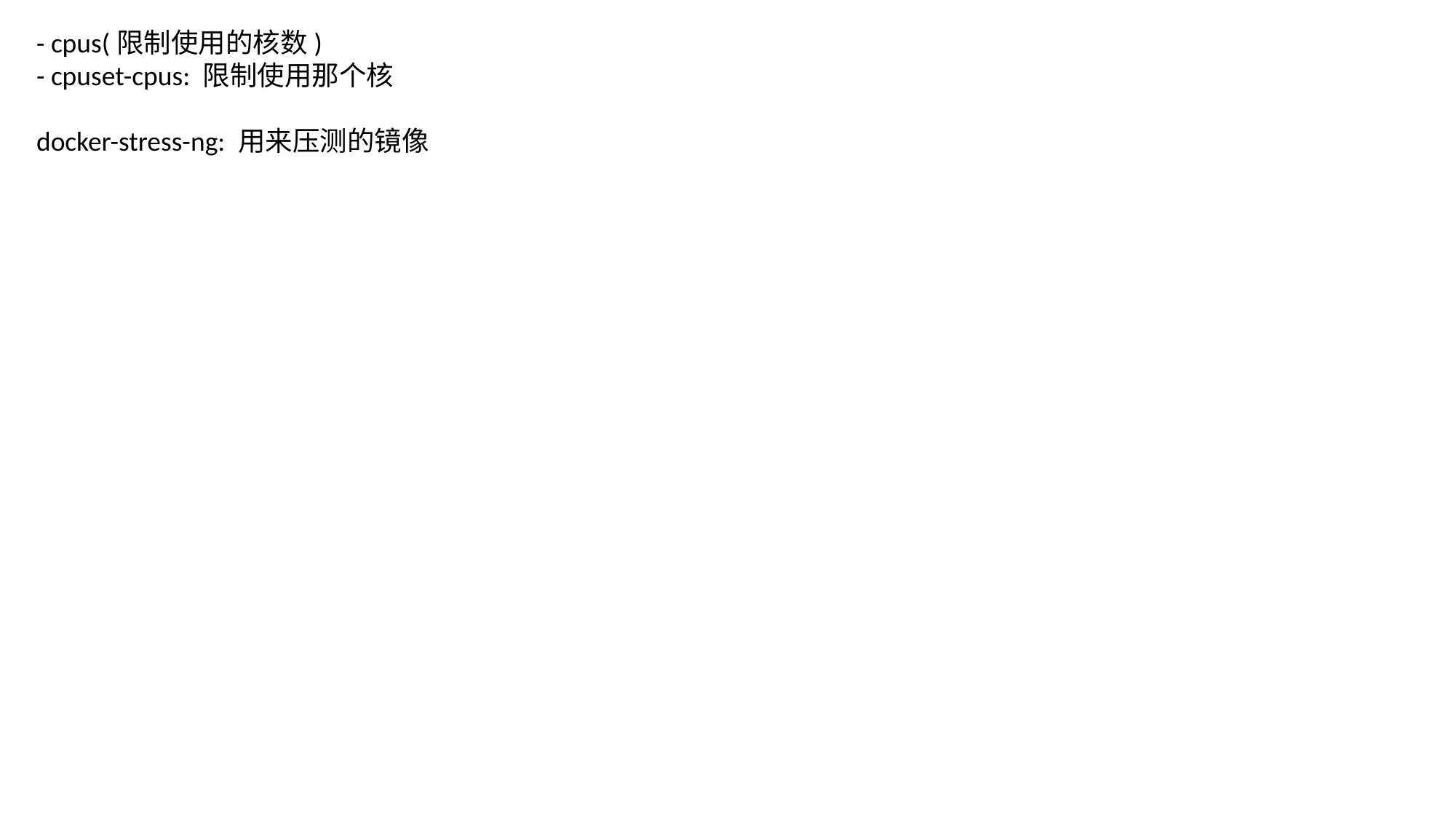

- cpus(限制使用的核数)
- cpuset-cpus: 限制使用那个核

docker-stress-ng: 用来压测的镜像